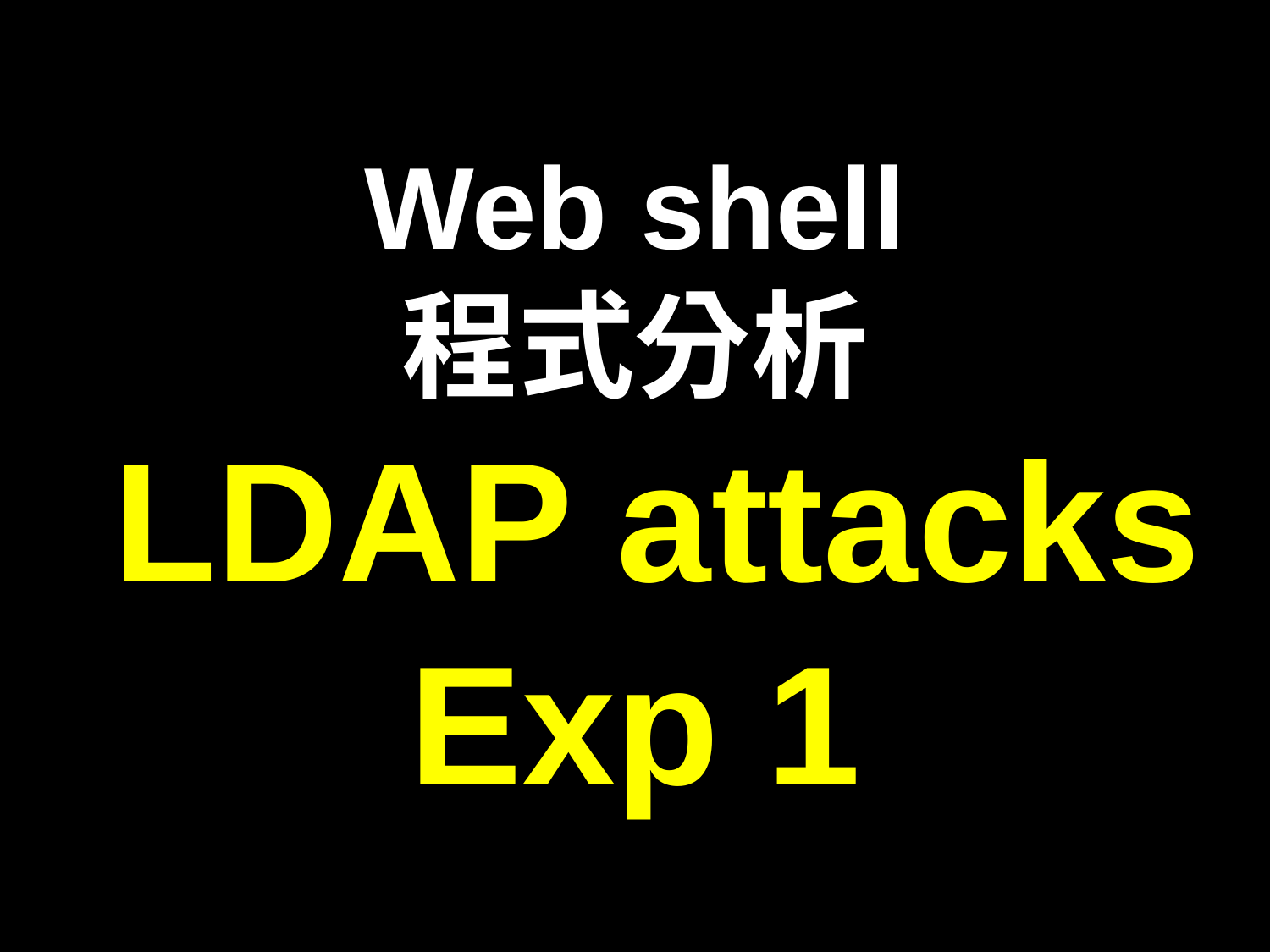

Web shell
程式分析
﻿ LDAP attacks Exp 1